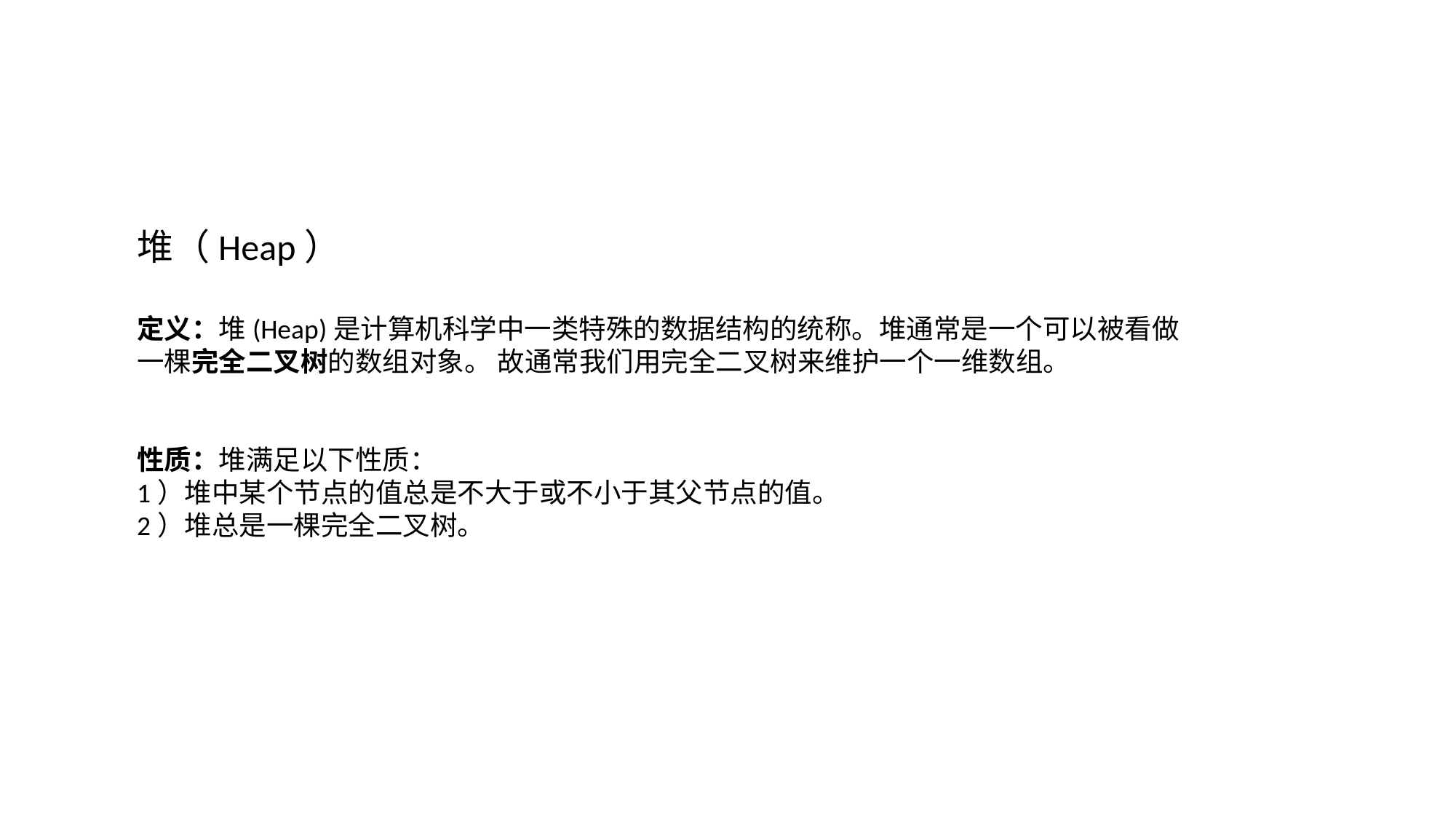

堆（Heap）

定义：堆(Heap)是计算机科学中一类特殊的数据结构的统称。堆通常是一个可以被看做一棵完全二叉树的数组对象。 故通常我们用完全二叉树来维护一个一维数组。

性质：堆满足以下性质：
1）堆中某个节点的值总是不大于或不小于其父节点的值。
2）堆总是一棵完全二叉树。